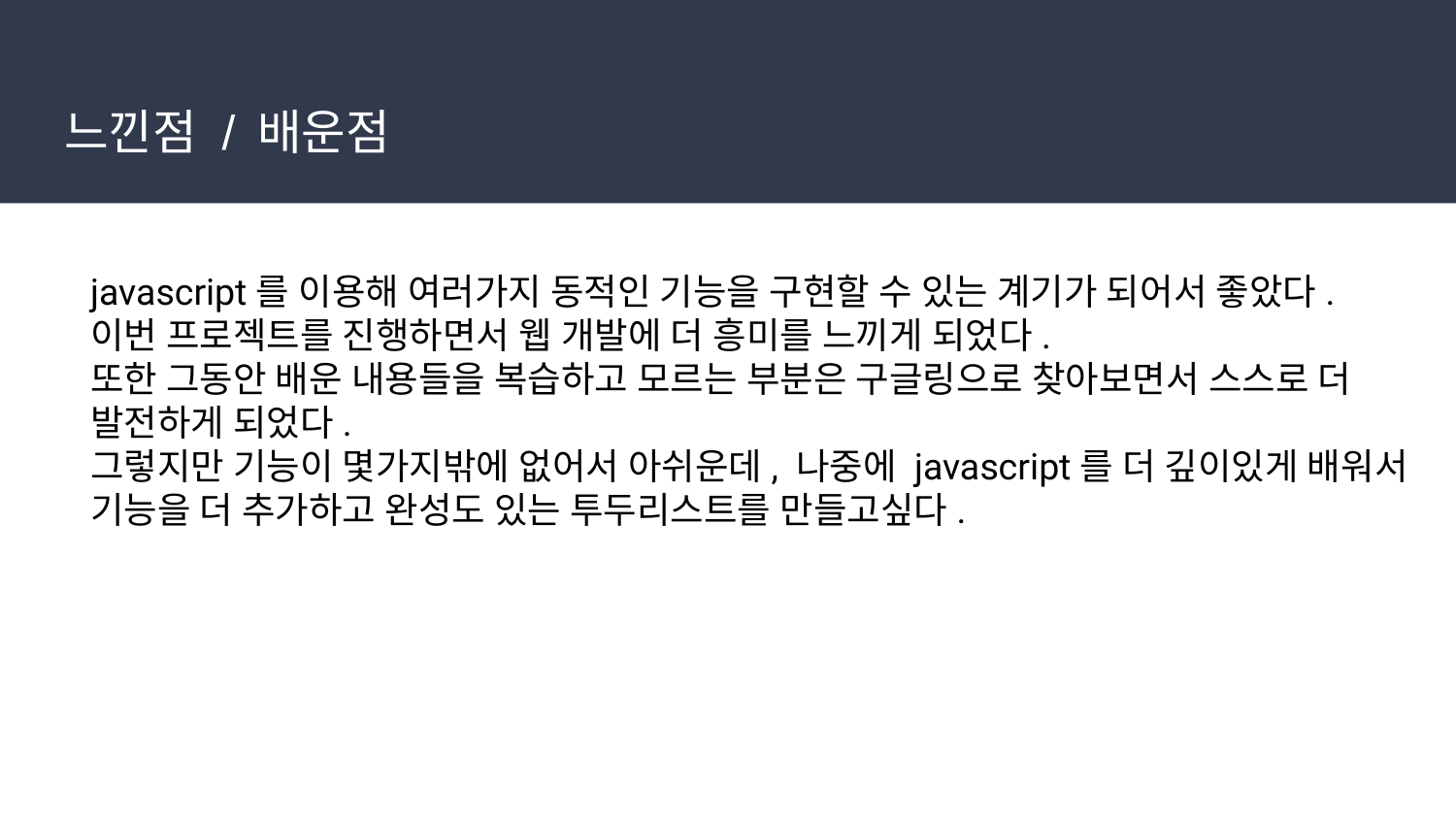

# 느낀점 / 배운점
javascript를 이용해 여러가지 동적인 기능을 구현할 수 있는 계기가 되어서 좋았다.
이번 프로젝트를 진행하면서 웹 개발에 더 흥미를 느끼게 되었다.
또한 그동안 배운 내용들을 복습하고 모르는 부분은 구글링으로 찾아보면서 스스로 더 발전하게 되었다.
그렇지만 기능이 몇가지밖에 없어서 아쉬운데, 나중에 javascript를 더 깊이있게 배워서 기능을 더 추가하고 완성도 있는 투두리스트를 만들고싶다.